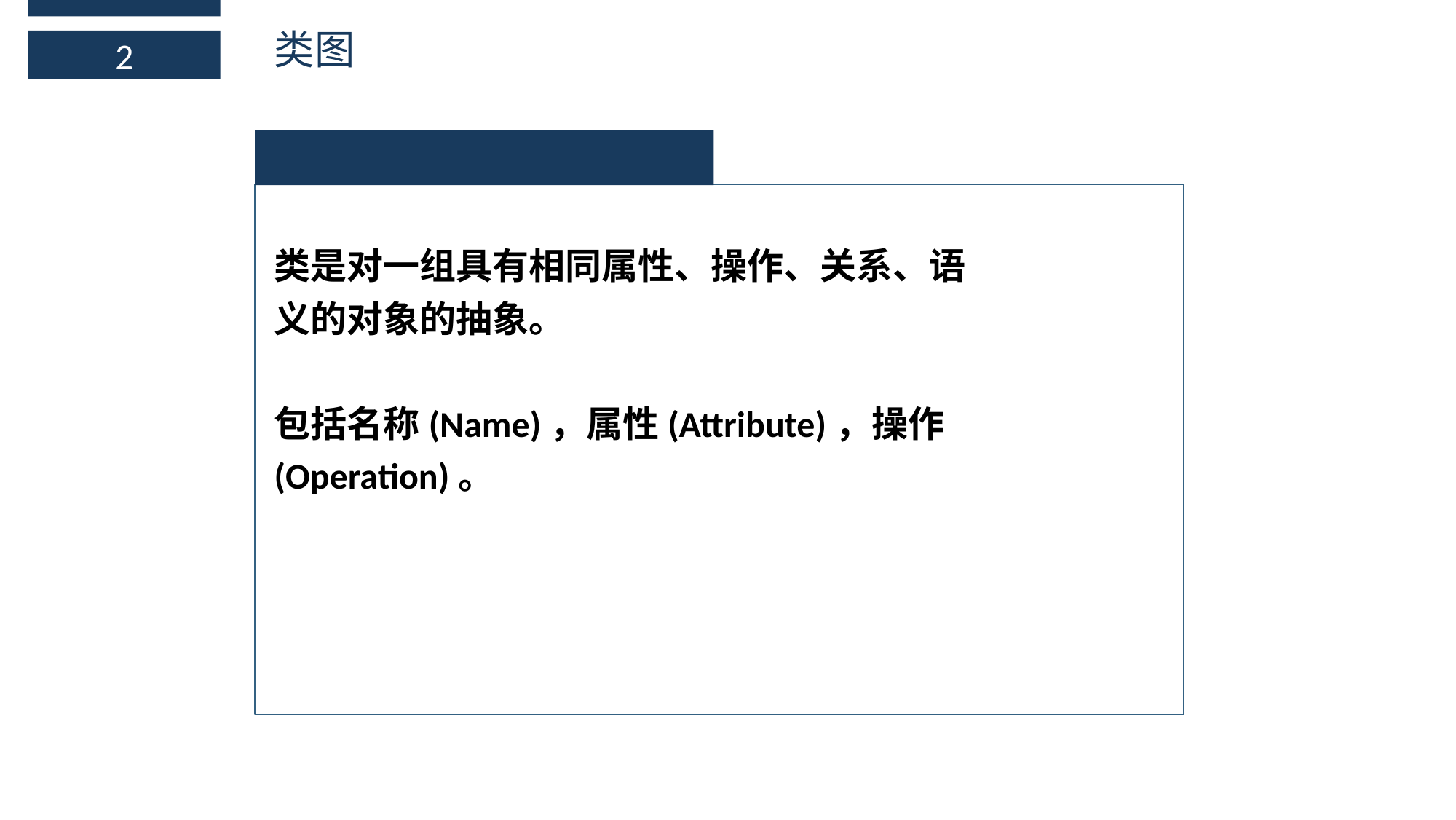

类图
2

类是对一组具有相同属性、操作、关系、语义的对象的抽象。

包括名称(Name)，属性(Attribute)，操作(Operation)。